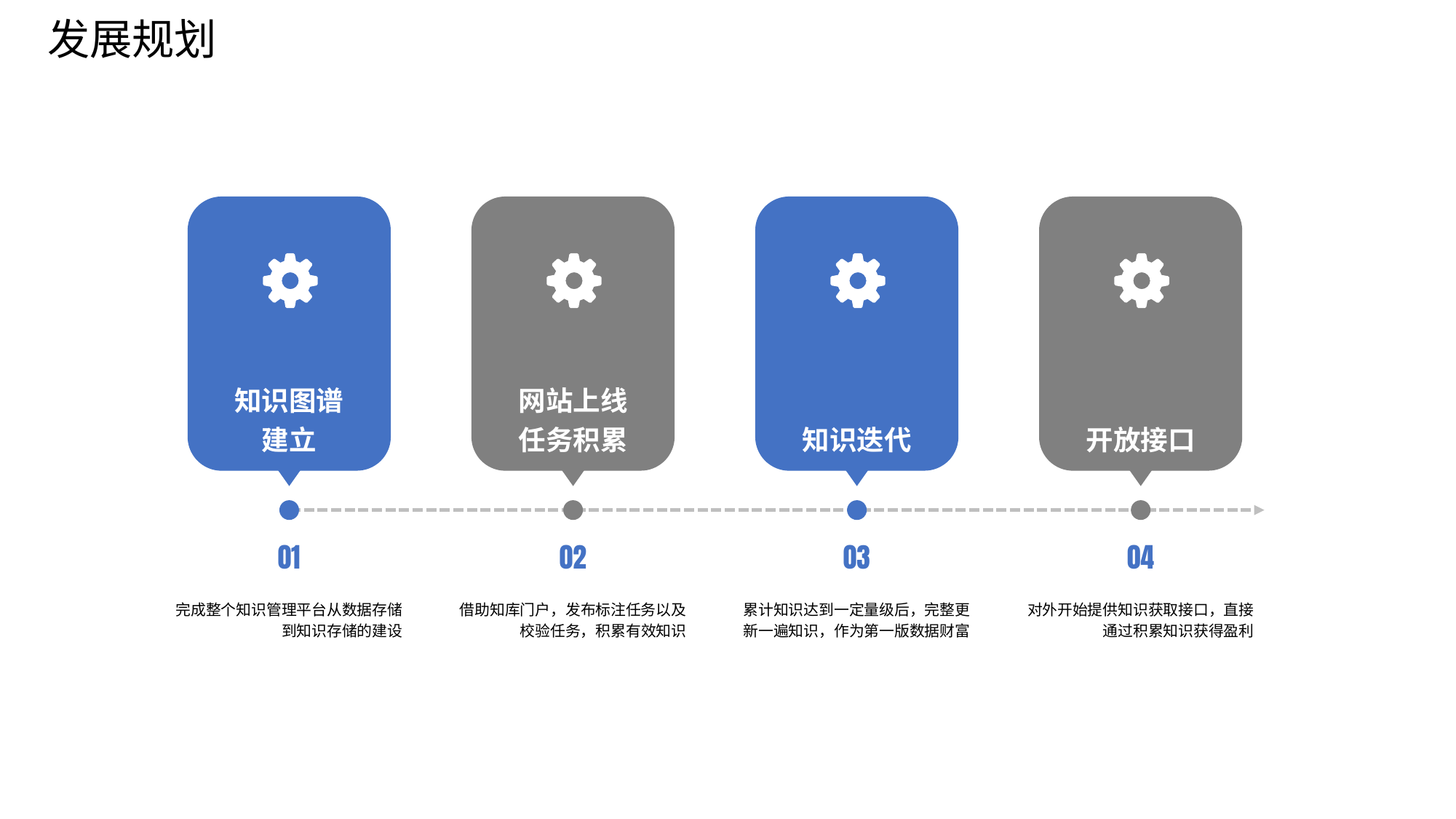

# 发展规划
知识图谱
建立

网站上线
任务积累

知识迭代

开放接口

Text here
Text here

01
02
03
04
完成整个知识管理平台从数据存储到知识存储的建设
借助知库门户，发布标注任务以及校验任务，积累有效知识
累计知识达到一定量级后，完整更新一遍知识，作为第一版数据财富
对外开始提供知识获取接口，直接通过积累知识获得盈利